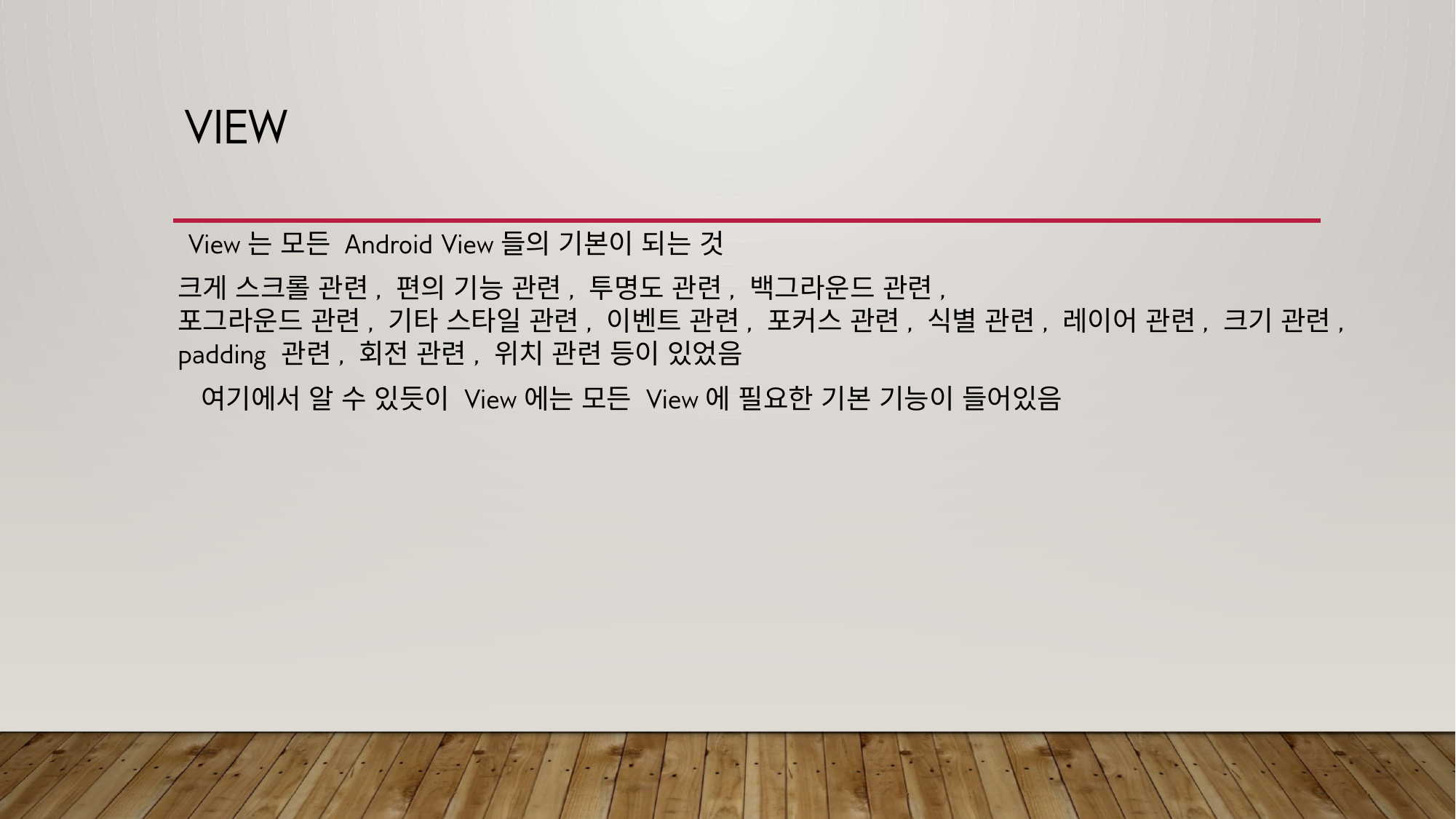

# View
View는 모든 Android View들의 기본이 되는 것
크게 스크롤 관련, 편의 기능 관련, 투명도 관련, 백그라운드 관련,
포그라운드 관련, 기타 스타일 관련, 이벤트 관련, 포커스 관련, 식별 관련, 레이어 관련, 크기 관련,
padding 관련, 회전 관련, 위치 관련 등이 있었음
여기에서 알 수 있듯이 View에는 모든 View에 필요한 기본 기능이 들어있음